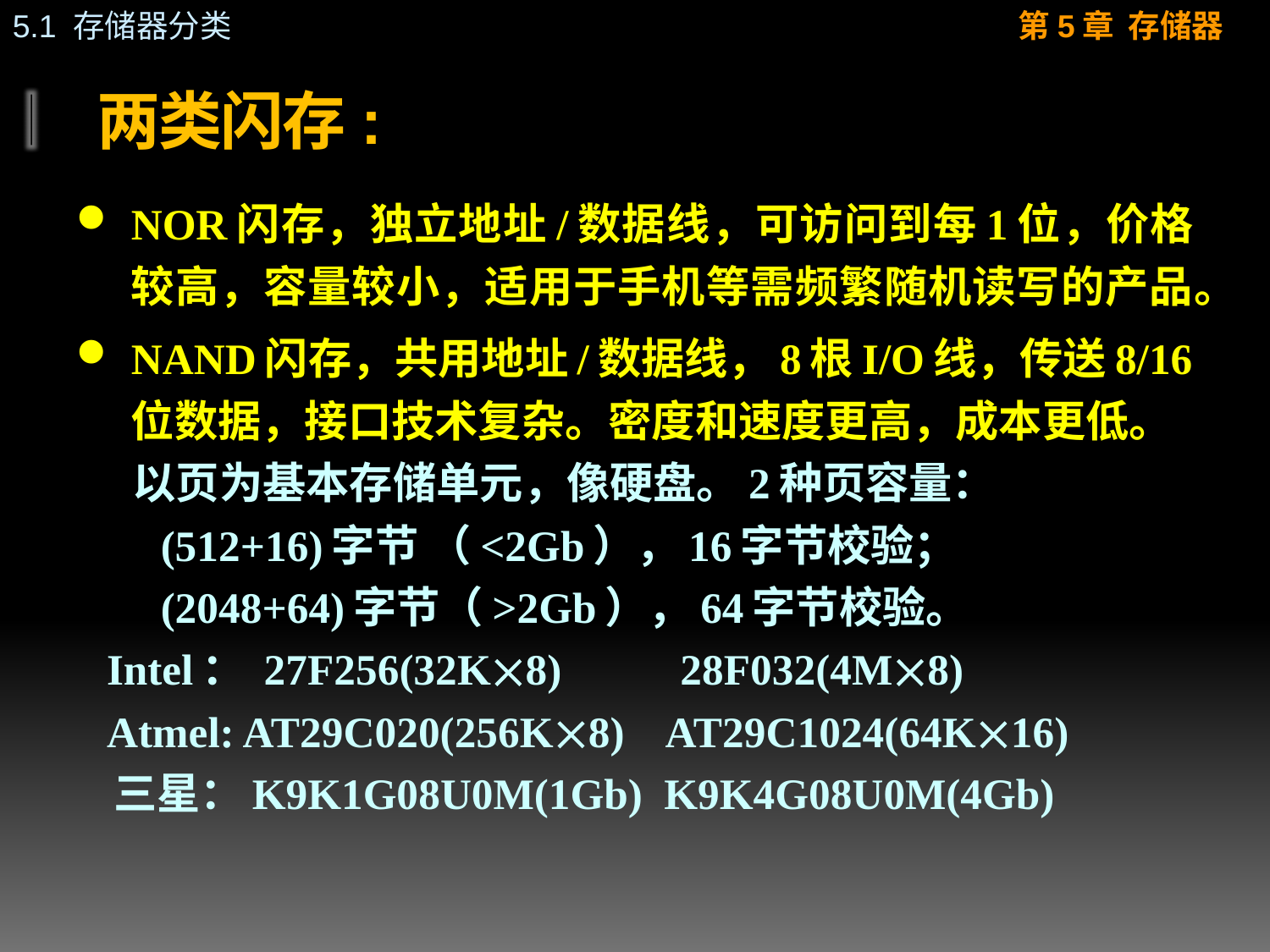

# 两类闪存:
NOR闪存，独立地址/数据线，可访问到每1位，价格较高，容量较小，适用于手机等需频繁随机读写的产品。
NAND闪存，共用地址/数据线，8根I/O线，传送8/16位数据，接口技术复杂。密度和速度更高，成本更低。
    以页为基本存储单元，像硬盘。2种页容量：
       (512+16)字节 （<2Gb），16字节校验；
       (2048+64)字节（>2Gb），64字节校验。
  Intel： 27F256(32K×8)           28F032(4M×8)
  Atmel: AT29C020(256K×8)    AT29C1024(64K×16)
  三星：K9K1G08U0M(1Gb)  K9K4G08U0M(4Gb)